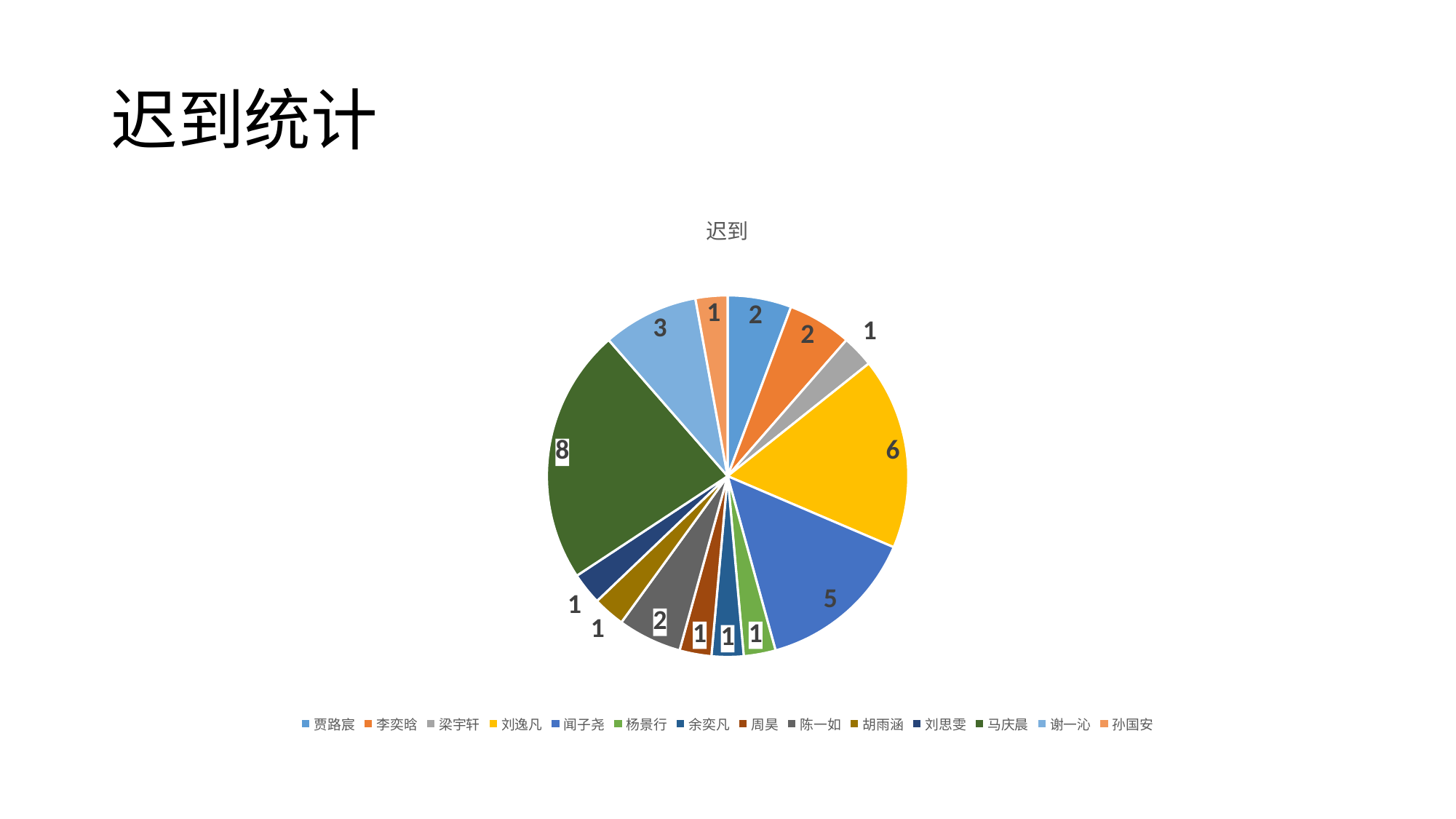

# 迟到统计

### Chart:

| Category | 迟到 |
|---|---|
| 贾路宸 | 2.0 |
| 李奕晗 | 2.0 |
| 梁宇轩 | 1.0 |
| 刘逸凡 | 6.0 |
| 闻子尧 | 5.0 |
| 杨景行 | 1.0 |
| 余奕凡 | 1.0 |
| 周昊 | 1.0 |
| 陈一如 | 2.0 |
| 胡雨涵 | 1.0 |
| 刘思雯 | 1.0 |
| 马庆晨 | 8.0 |
| 谢一沁 | 3.0 |
| 孙国安 | 1.0 |